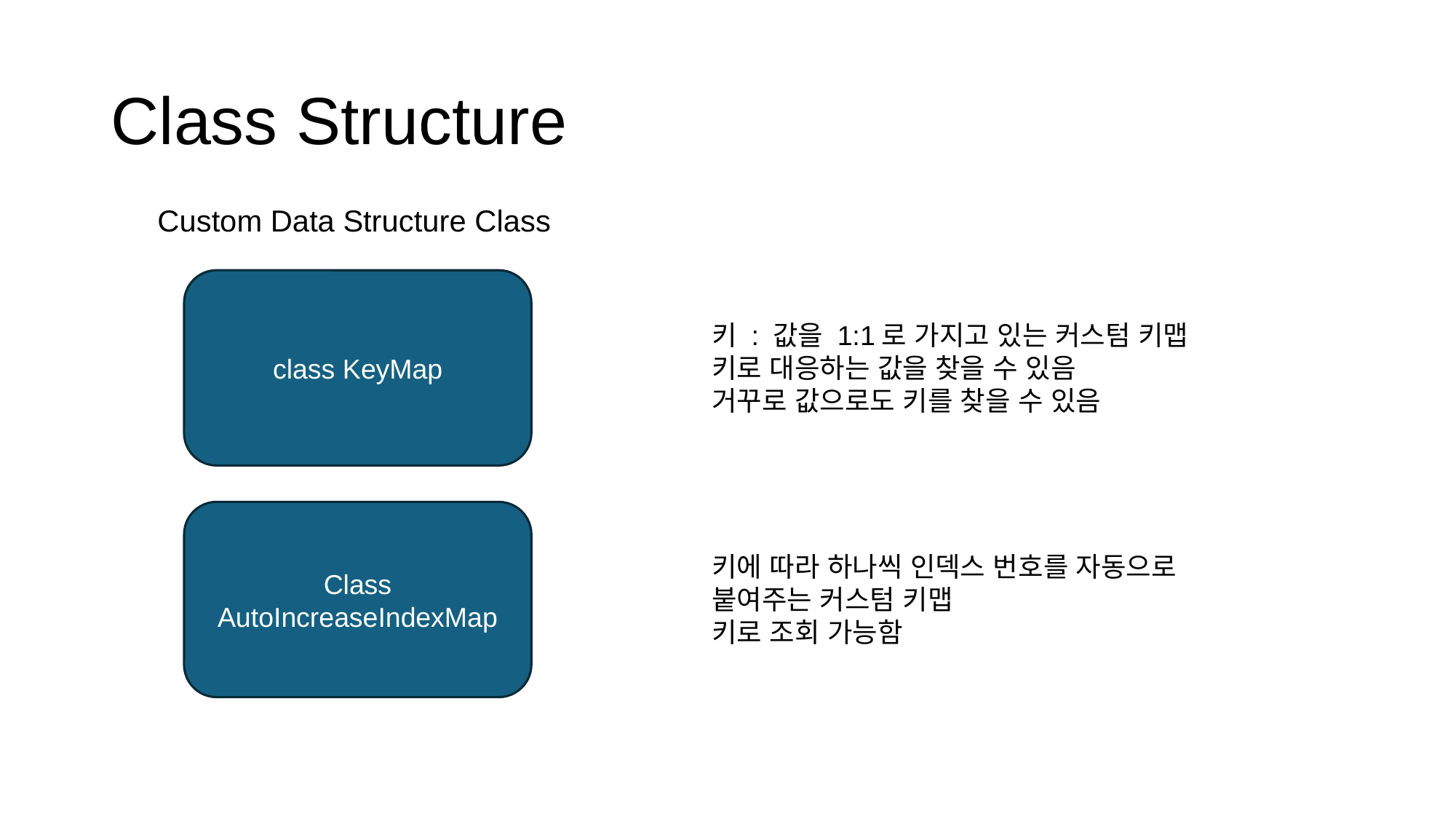

# Class Structure
Custom Data Structure Class
class KeyMap
키 : 값을 1:1로 가지고 있는 커스텀 키맵
키로 대응하는 값을 찾을 수 있음
거꾸로 값으로도 키를 찾을 수 있음
Class
AutoIncreaseIndexMap
키에 따라 하나씩 인덱스 번호를 자동으로
붙여주는 커스텀 키맵
키로 조회 가능함